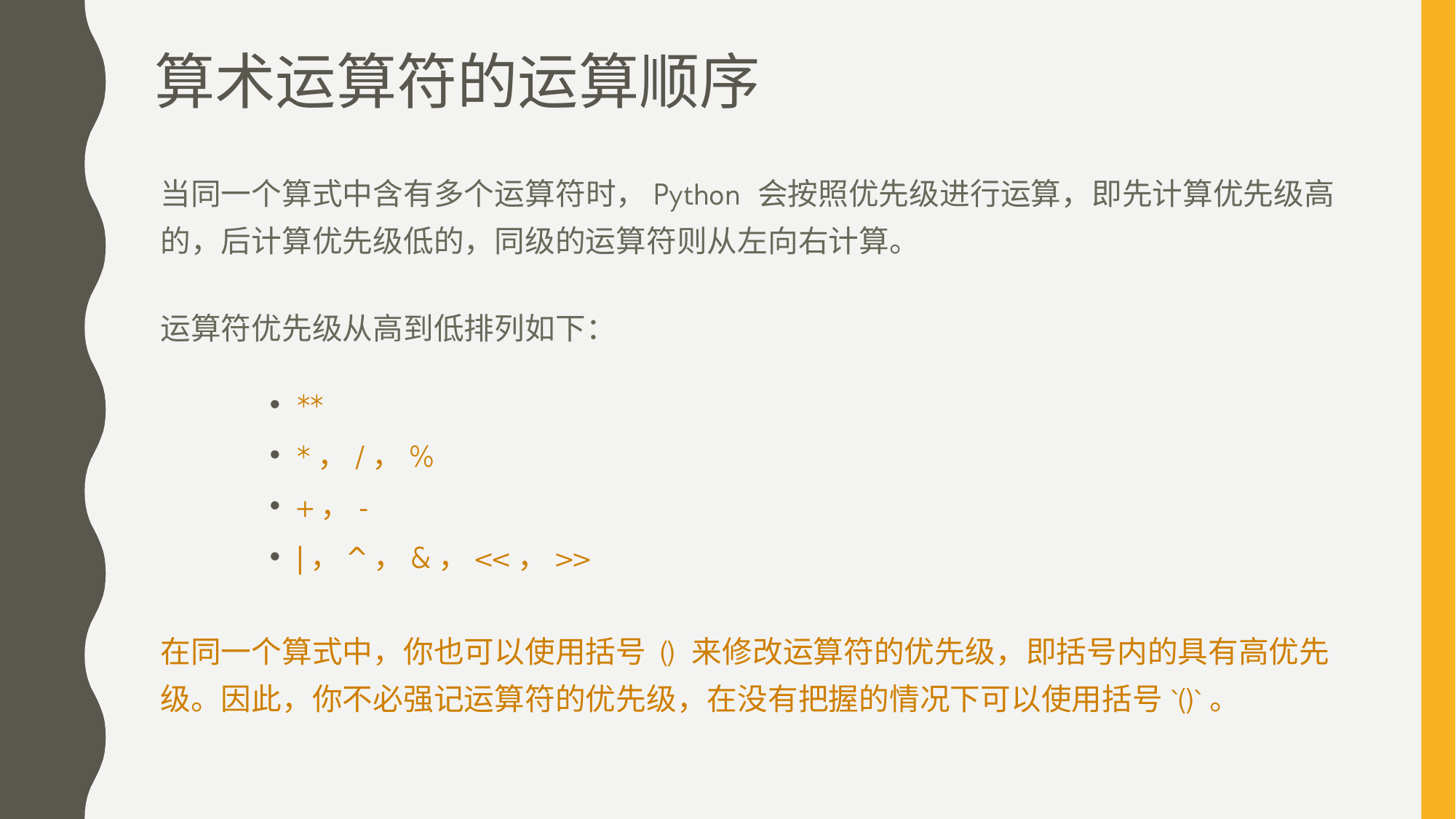

# 算术运算符的运算顺序
当同一个算式中含有多个运算符时，Python 会按照优先级进行运算，即先计算优先级高的，后计算优先级低的，同级的运算符则从左向右计算。

运算符优先级从高到低排列如下：

**
*，/，%
+，-
|，^，&，<<，>>

在同一个算式中，你也可以使用括号 () 来修改运算符的优先级，即括号内的具有高优先级。因此，你不必强记运算符的优先级，在没有把握的情况下可以使用括号`()`。